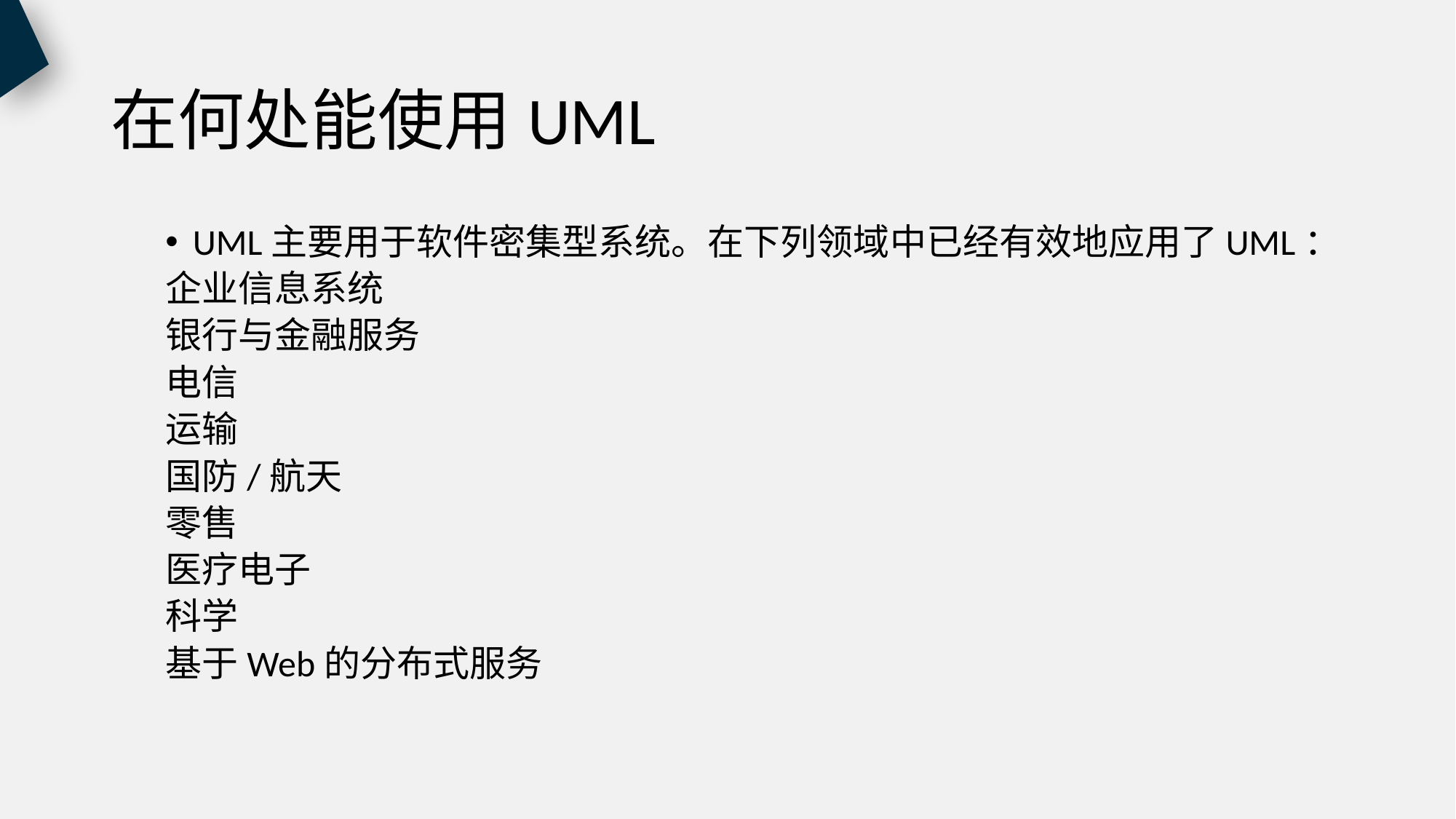

# 在何处能使用UML
UML主要用于软件密集型系统。在下列领域中已经有效地应用了UML：
企业信息系统
银行与金融服务
电信
运输
国防/航天
零售
医疗电子
科学
基于Web的分布式服务